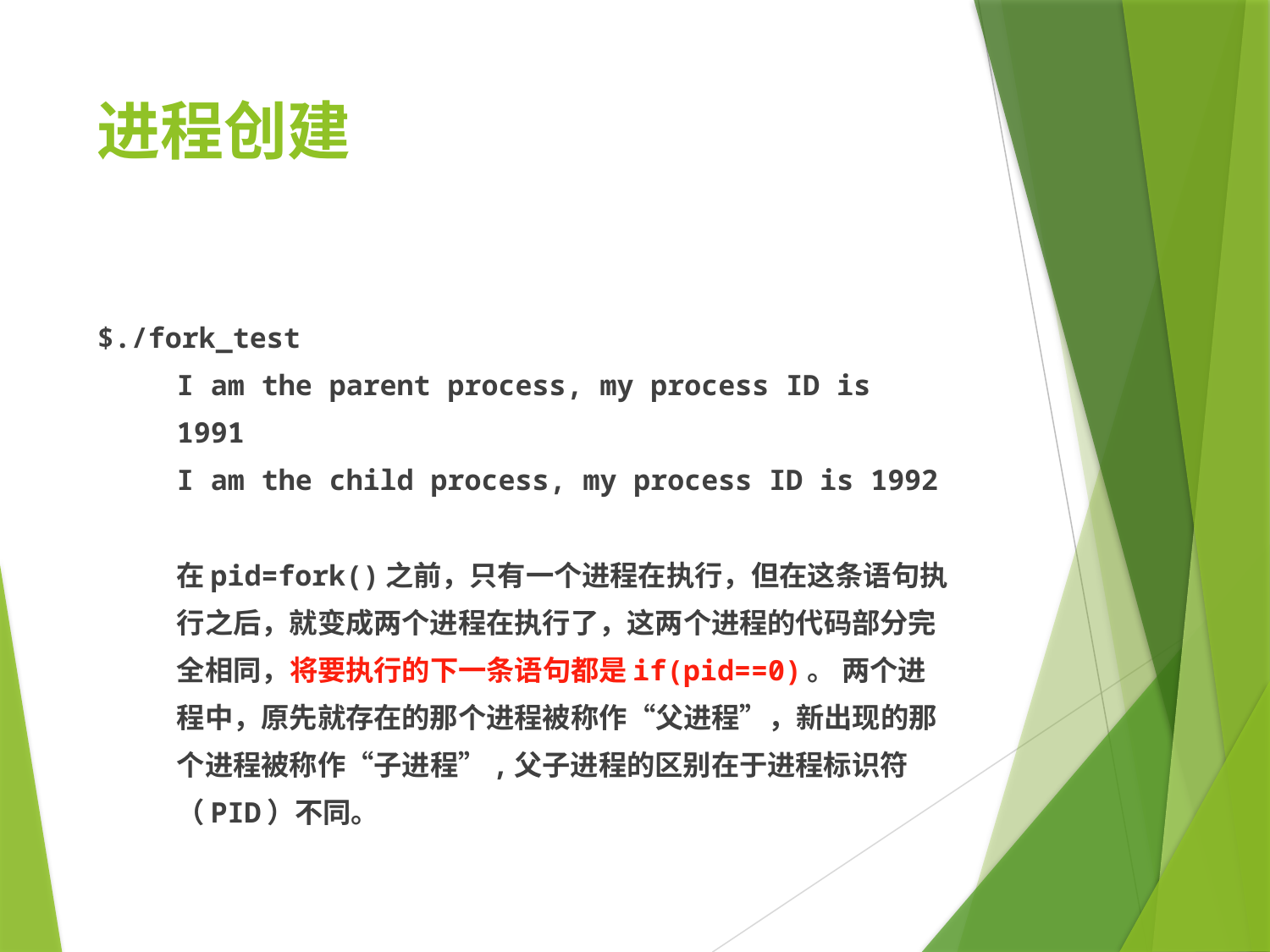

# 进程创建
$./fork_test
I am the parent process, my process ID is 1991
I am the child process, my process ID is 1992
	在pid=fork()之前，只有一个进程在执行，但在这条语句执行之后，就变成两个进程在执行了，这两个进程的代码部分完全相同，将要执行的下一条语句都是if(pid==0)。 两个进程中，原先就存在的那个进程被称作“父进程”，新出现的那个进程被称作“子进程”,父子进程的区别在于进程标识符（PID）不同。